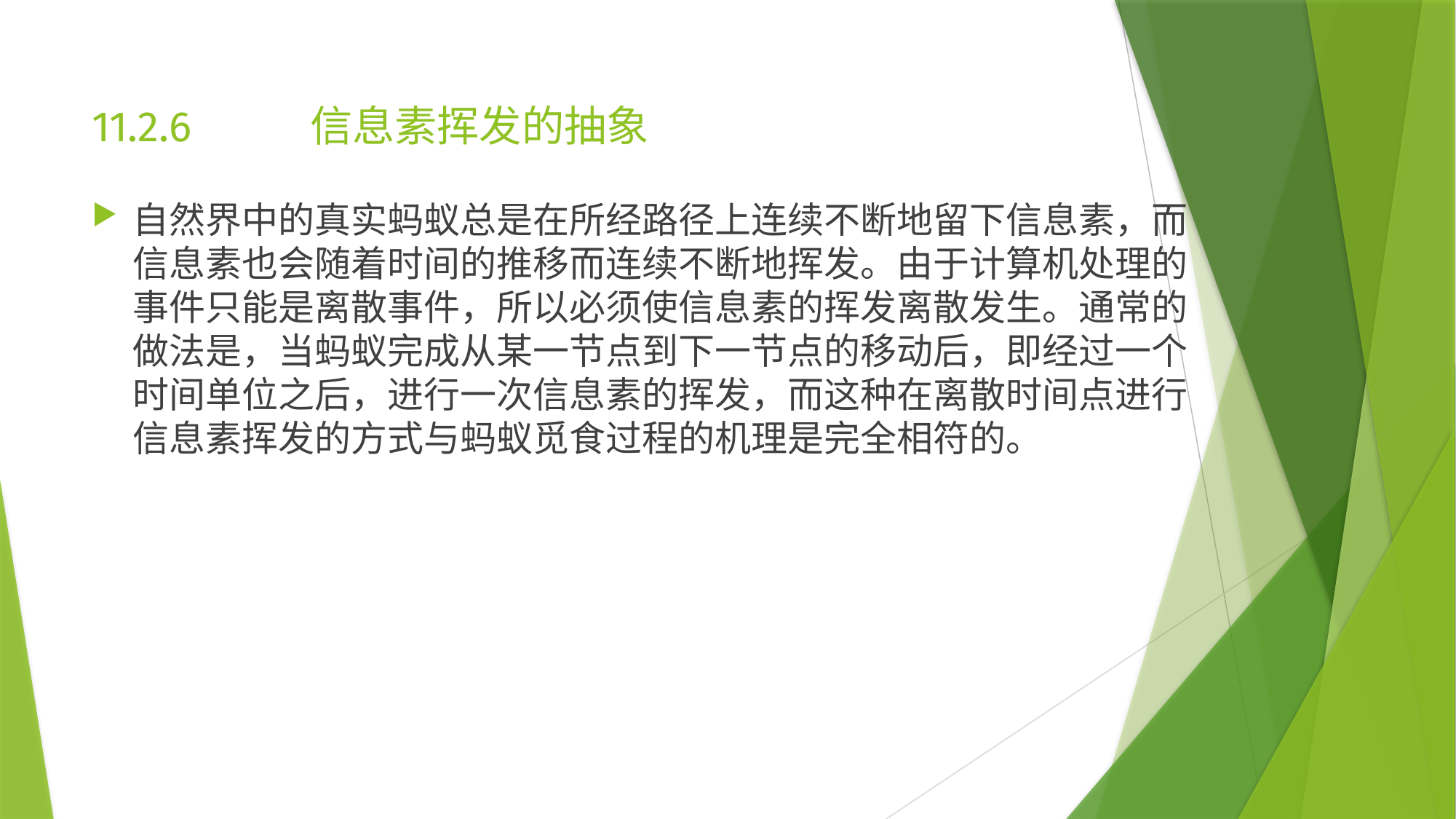

11.2.6 	信息素挥发的抽象
自然界中的真实蚂蚁总是在所经路径上连续不断地留下信息素，而信息素也会随着时间的推移而连续不断地挥发。由于计算机处理的事件只能是离散事件，所以必须使信息素的挥发离散发生。通常的做法是，当蚂蚁完成从某一节点到下一节点的移动后，即经过一个时间单位之后，进行一次信息素的挥发，而这种在离散时间点进行信息素挥发的方式与蚂蚁觅食过程的机理是完全相符的。